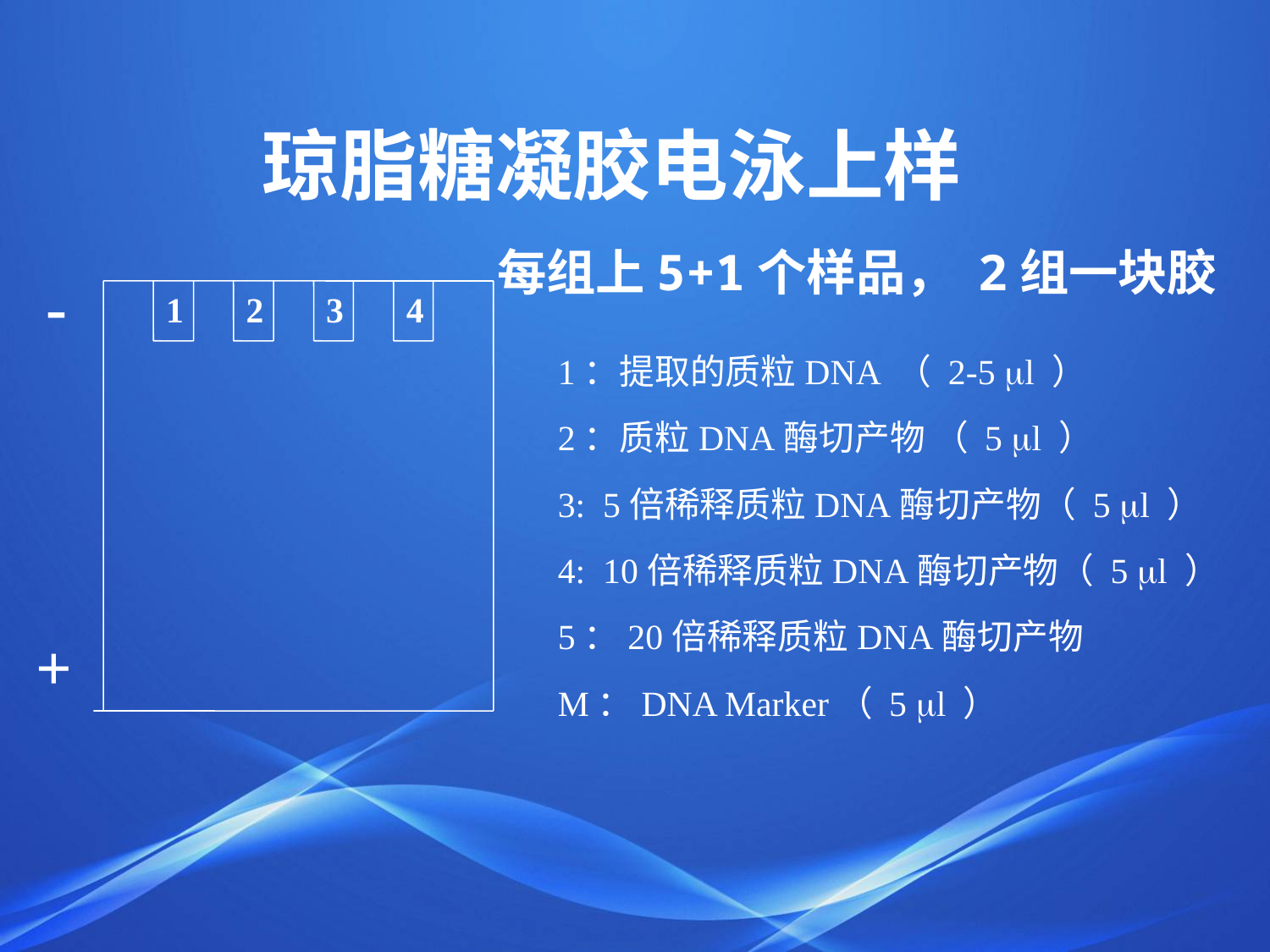

# 琼脂糖凝胶电泳上样
每组上5+1个样品， 2组一块胶
-

1

2
3

4

+

1：提取的质粒DNA （ 2-5 μl ）
2：质粒DNA酶切产物 （ 5 μl ）
3:  5倍稀释质粒DNA酶切产物（ 5 μl ）
4:  10倍稀释质粒DNA酶切产物（ 5 μl ）
5：20倍稀释质粒DNA酶切产物
M：DNA Marker（ 5 μl ）